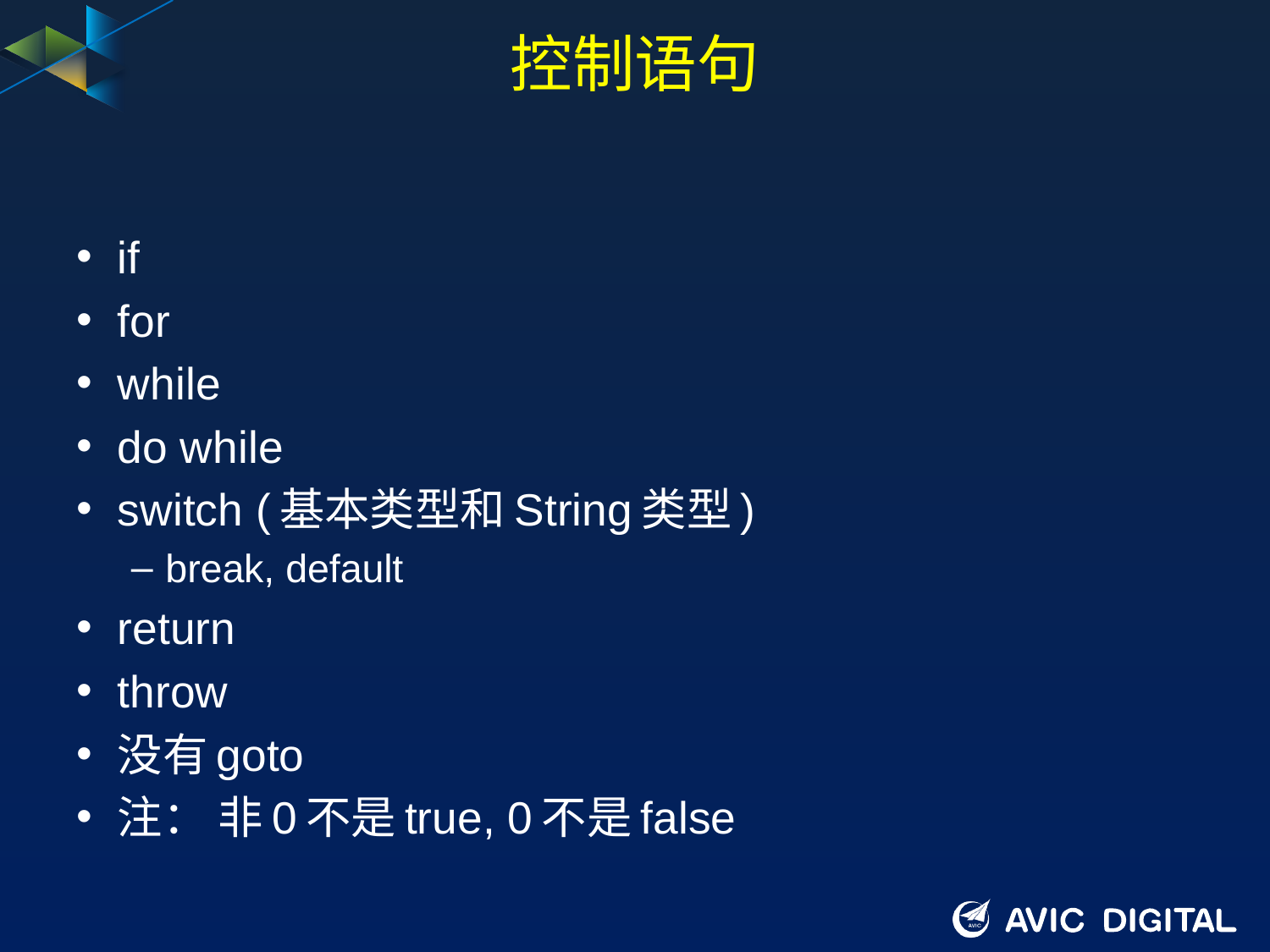

# 控制语句
if
for
while
do while
switch (基本类型和String类型)
break, default
return
throw
没有goto
注： 非0不是true, 0不是false